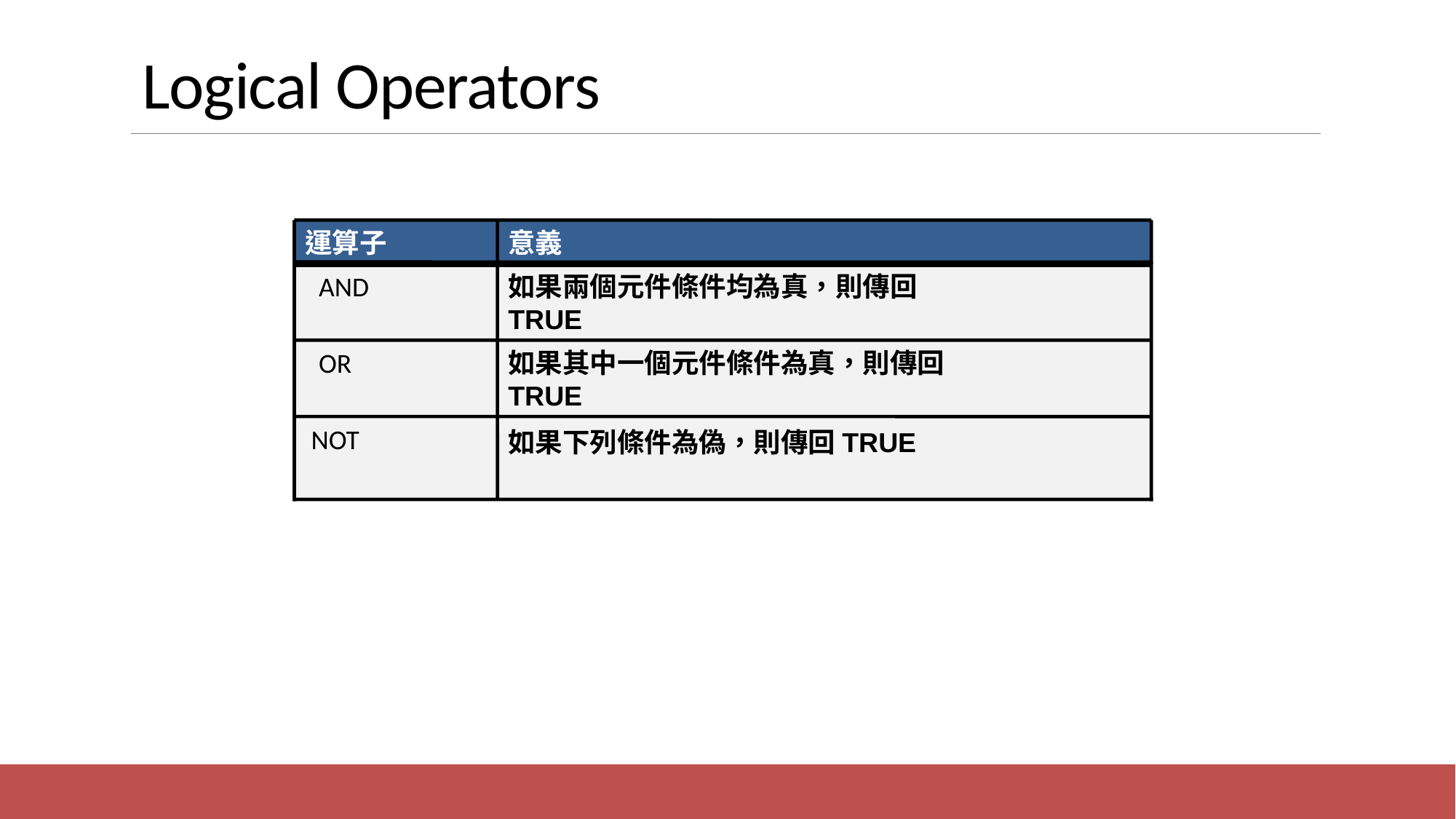

# Logical Operators

運算子

意義

AND

如果兩個元件條件均為真，則傳回
TRUE

OR
如果其中一個元件條件為真，則傳回
TRUE

 NOT
如果下列條件為偽，則傳回TRUE